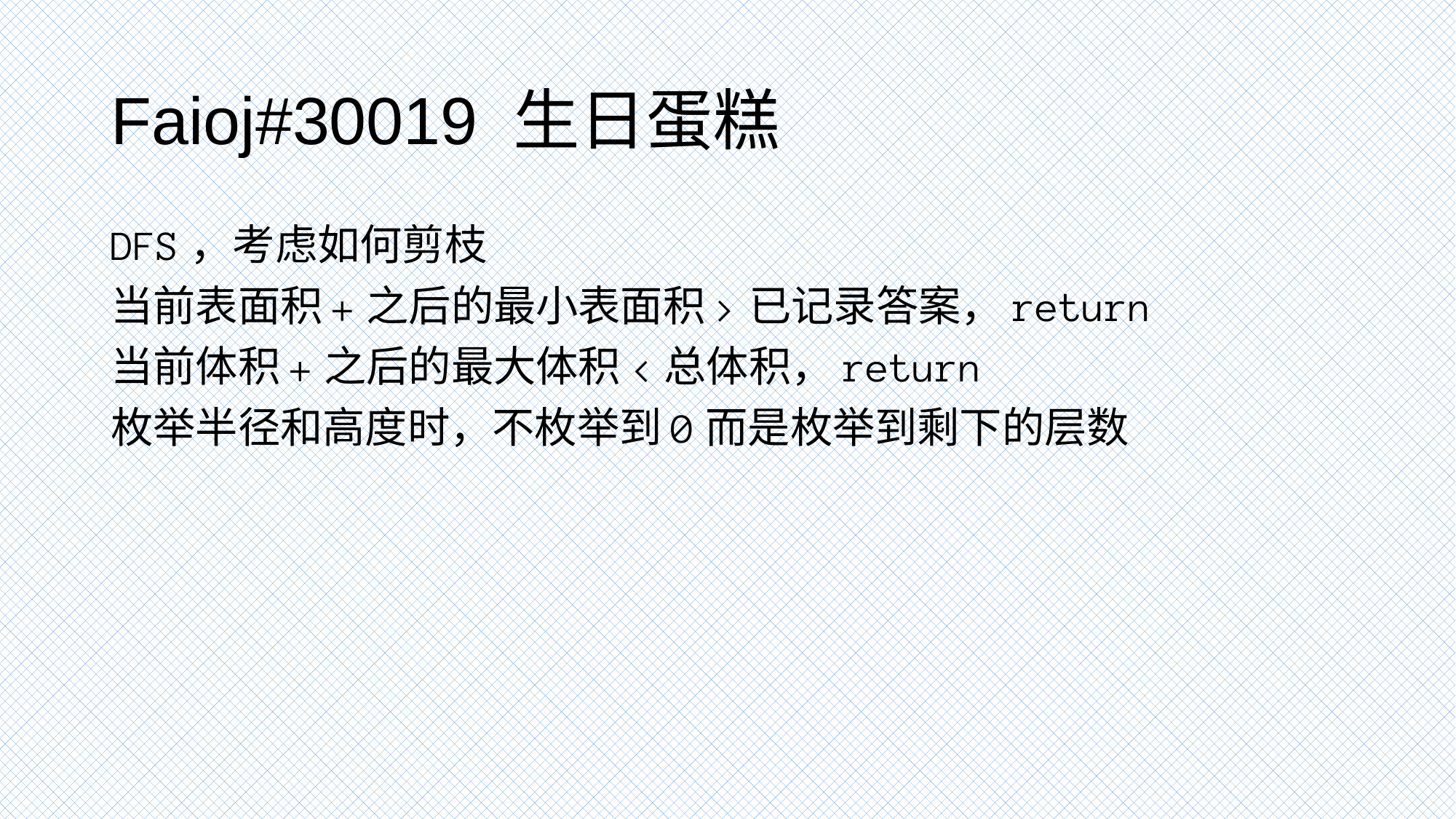

# Faioj#30019 生日蛋糕
DFS，考虑如何剪枝
当前表面积+之后的最小表面积>已记录答案，return
当前体积+之后的最大体积<总体积，return
枚举半径和高度时，不枚举到0而是枚举到剩下的层数